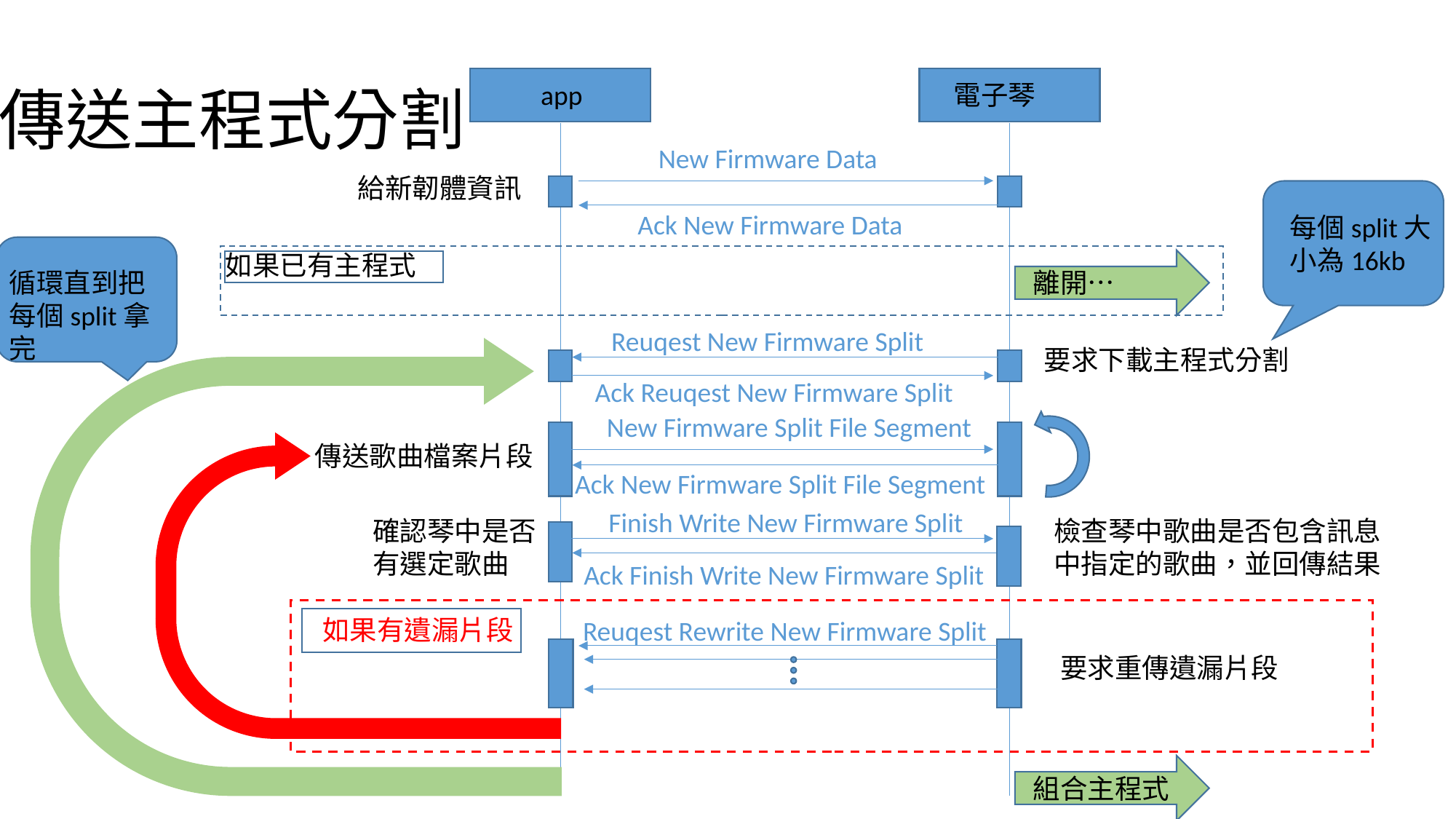

# 傳送主程式分割

app
電子琴
New Firmware Data
給新韌體資訊

Ack New Firmware Data
每個split大小為16kb

如果已有主程式

循環直到把每個split拿完
離開…

Reuqest New Firmware Split
要求下載主程式分割

Ack Reuqest New Firmware Split

New Firmware Split File Segment

傳送歌曲檔案片段
Ack New Firmware Split File Segment
Finish Write New Firmware Split
確認琴中是否有選定歌曲
檢查琴中歌曲是否包含訊息中指定的歌曲，並回傳結果

Ack Finish Write New Firmware Split

如果有遺漏片段

Reuqest Rewrite New Firmware Split

要求重傳遺漏片段

組合主程式